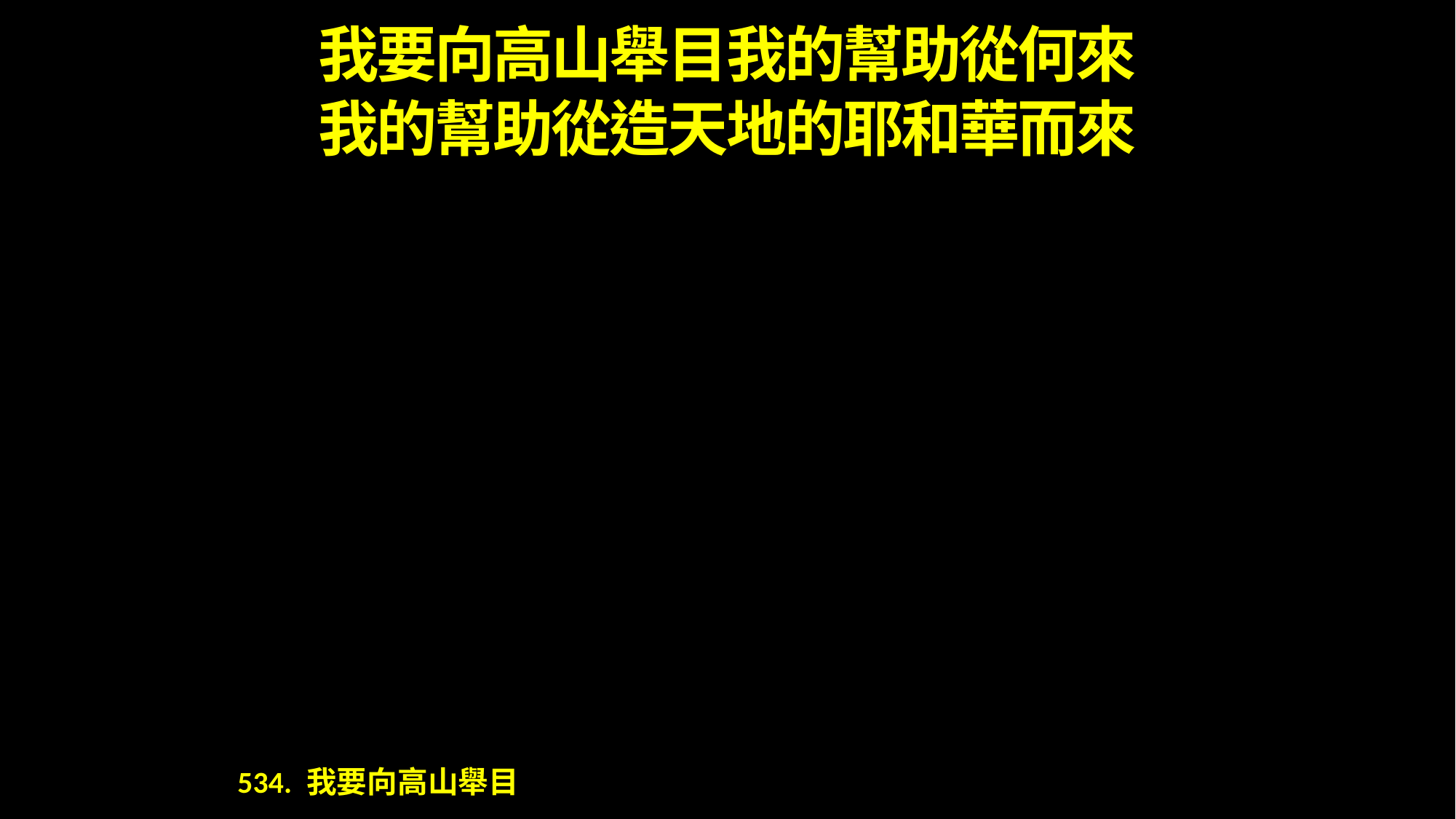

我要向高山舉目我的幫助從何來
我的幫助從造天地的耶和華而來

534. 我要向高山舉目